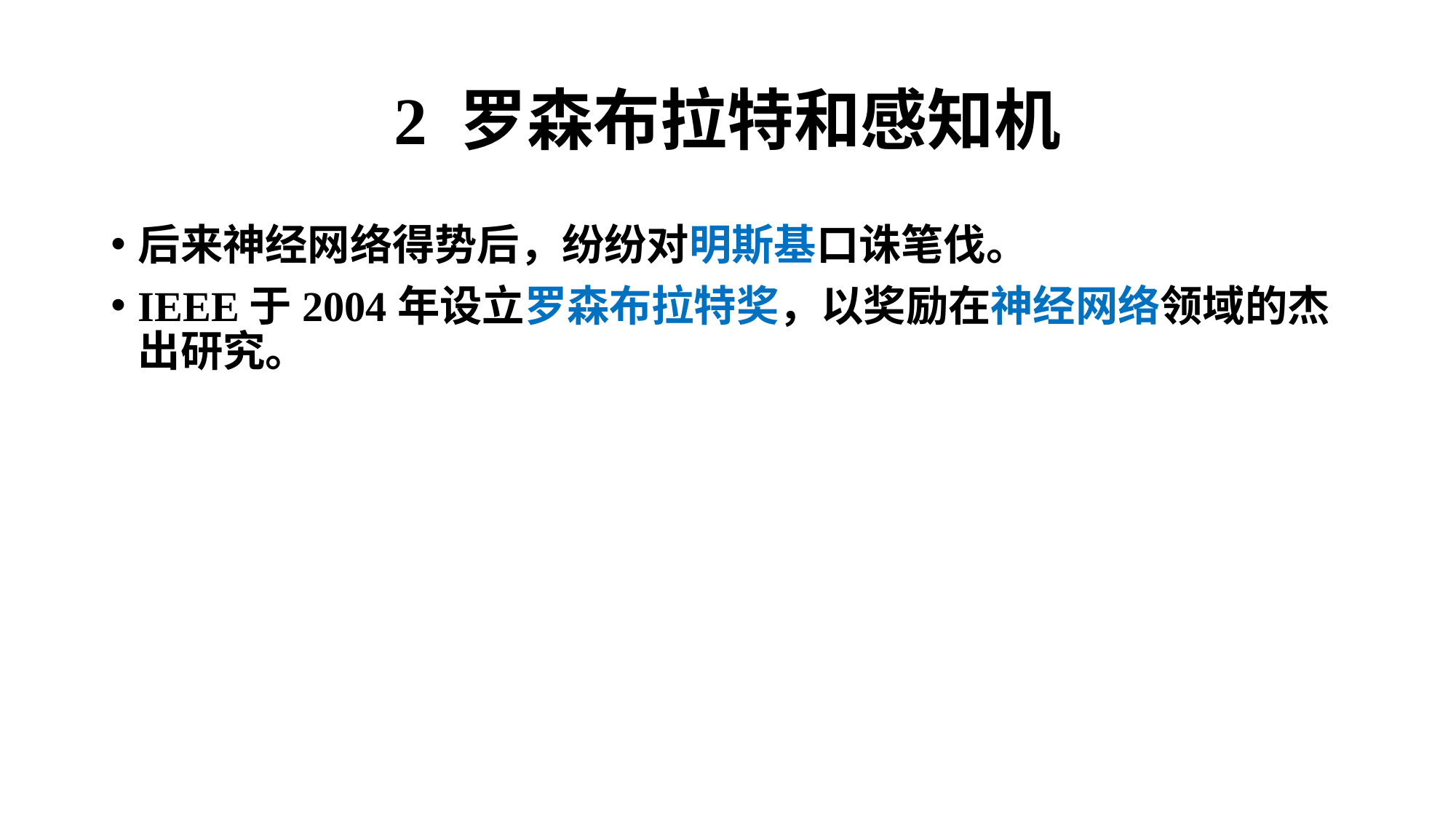

# 2 罗森布拉特和感知机
后来神经网络得势后，纷纷对明斯基口诛笔伐。
IEEE于2004年设立罗森布拉特奖，以奖励在神经网络领域的杰出研究。